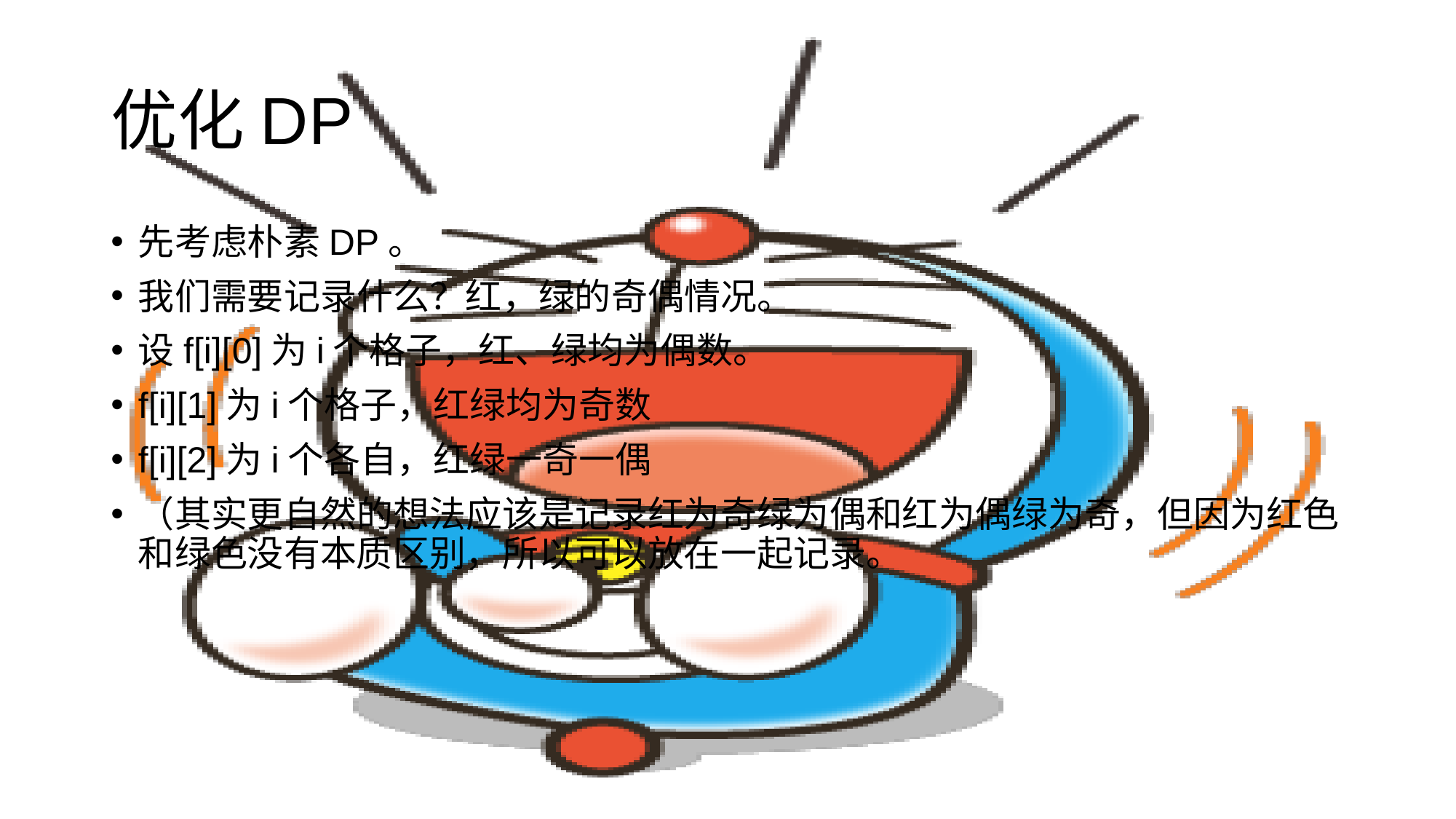

# 优化DP
先考虑朴素DP。
我们需要记录什么？红，绿的奇偶情况。
设f[i][0]为i个格子，红、绿均为偶数。
f[i][1]为i个格子，红绿均为奇数
f[i][2]为i个各自，红绿一奇一偶
（其实更自然的想法应该是记录红为奇绿为偶和红为偶绿为奇，但因为红色和绿色没有本质区别，所以可以放在一起记录。